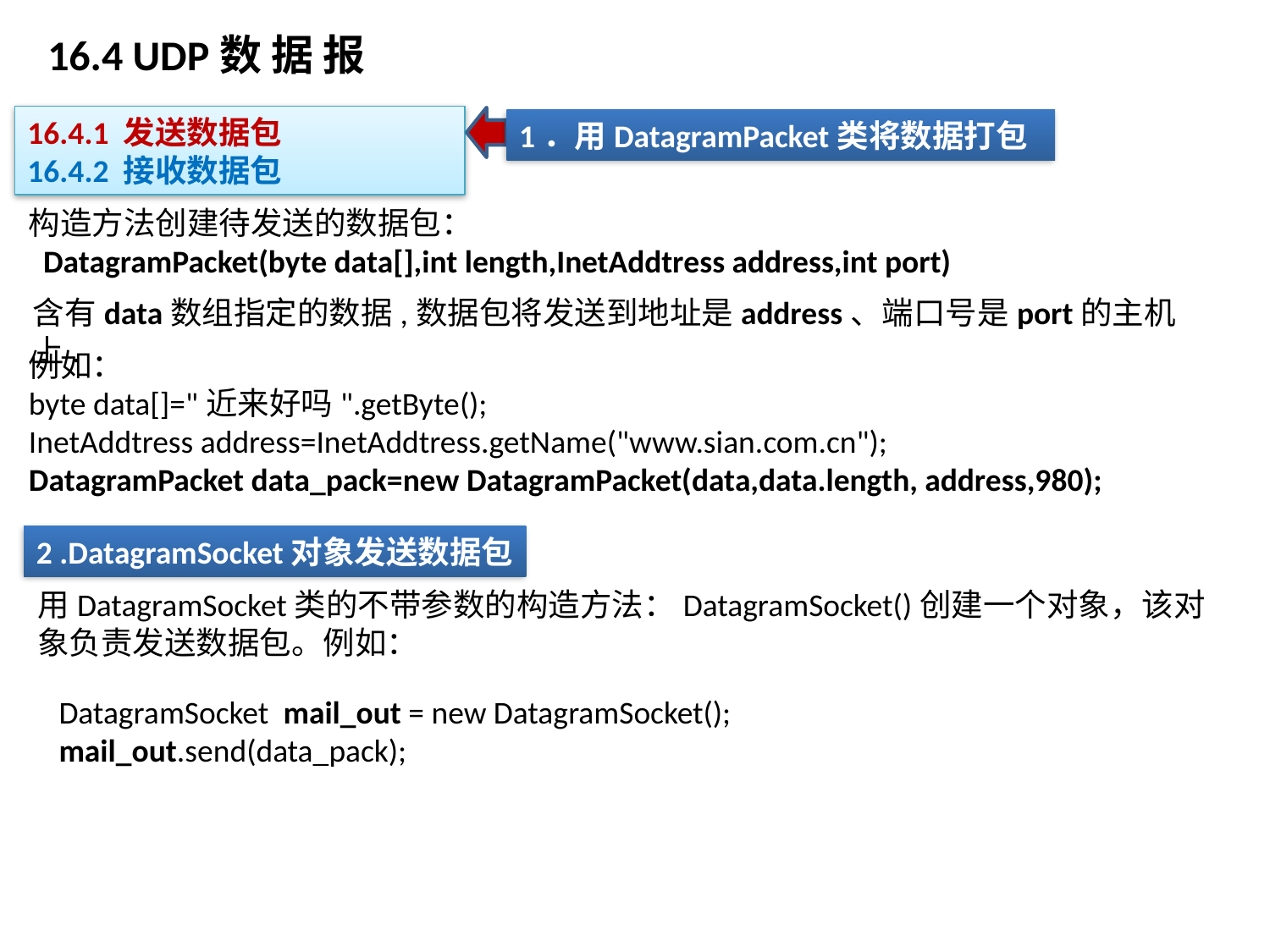

# 16.4 UDP数 据 报
16.4.1 发送数据包
16.4.2 接收数据包

1．用DatagramPacket类将数据打包
构造方法创建待发送的数据包：
  DatagramPacket(byte data[],int length,InetAddtress address,int port)
含有data数组指定的数据,数据包将发送到地址是address、端口号是port的主机上.
例如：
byte data[]="近来好吗".getByte();
InetAddtress address=InetAddtress.getName("www.sian.com.cn");
DatagramPacket data_pack=new DatagramPacket(data,data.length, address,980);
2 .DatagramSocket对象发送数据包
用DatagramSocket类的不带参数的构造方法：DatagramSocket()创建一个对象，该对象负责发送数据包。例如：
DatagramSocket  mail_out = new DatagramSocket();
mail_out.send(data_pack);